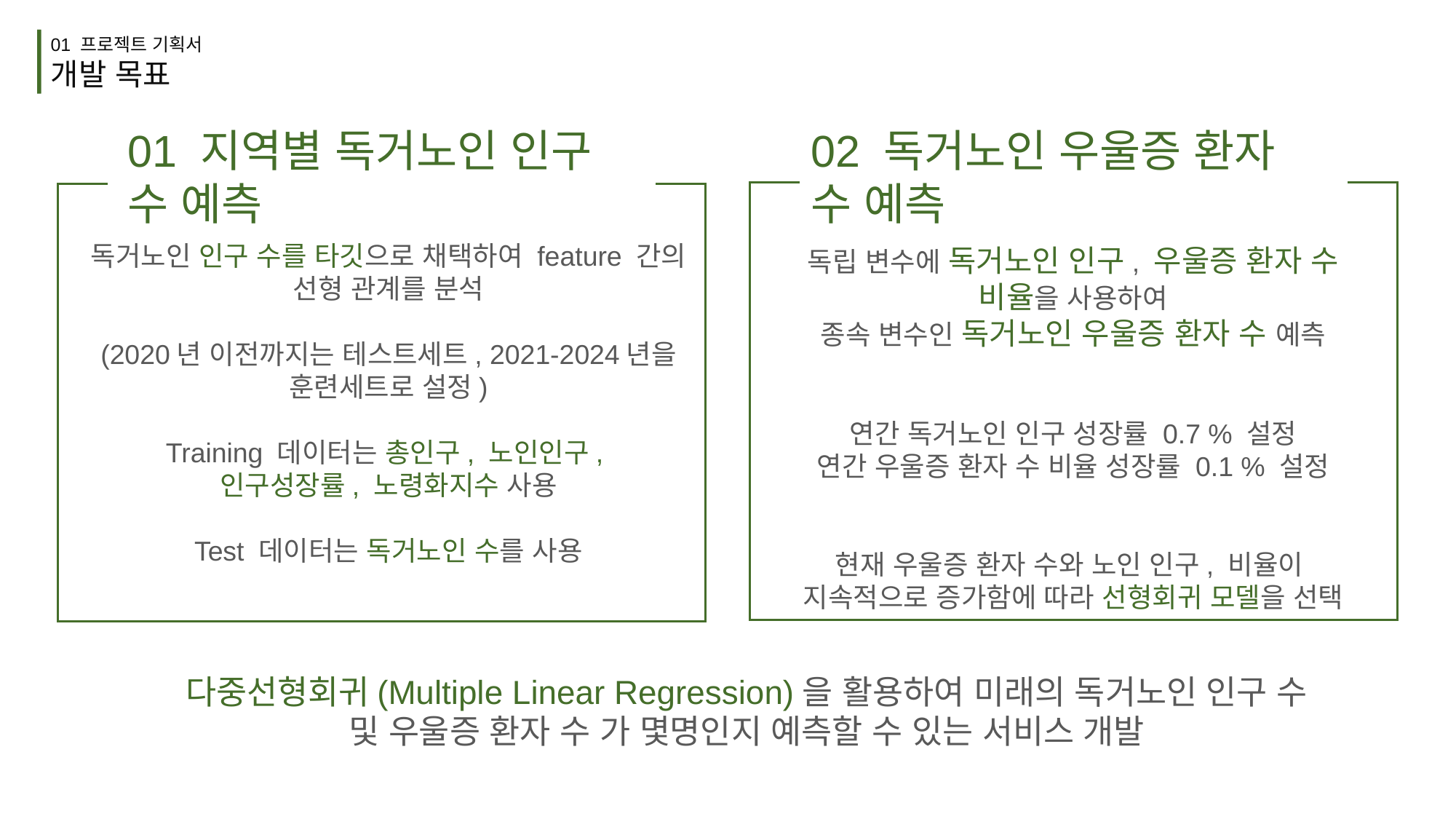

01 프로젝트 기획서
개발 목표
01 지역별 독거노인 인구 수 예측

02 독거노인 우울증 환자 수 예측

독거노인 인구 수를 타깃으로 채택하여 feature 간의
선형 관계를 분석

(2020년 이전까지는 테스트세트, 2021-2024년을 훈련세트로 설정)

Training 데이터는 총인구, 노인인구,
인구성장률, 노령화지수 사용
Test 데이터는 독거노인 수를 사용
독립 변수에 독거노인 인구, 우울증 환자 수 비율을 사용하여
종속 변수인 독거노인 우울증 환자 수 예측

연간 독거노인 인구 성장률 0.7 % 설정
연간 우울증 환자 수 비율 성장률 0.1 % 설정

현재 우울증 환자 수와 노인 인구, 비율이
지속적으로 증가함에 따라 선형회귀 모델을 선택
다중선형회귀(Multiple Linear Regression)을 활용하여 미래의 독거노인 인구 수
및 우울증 환자 수 가 몇명인지 예측할 수 있는 서비스 개발